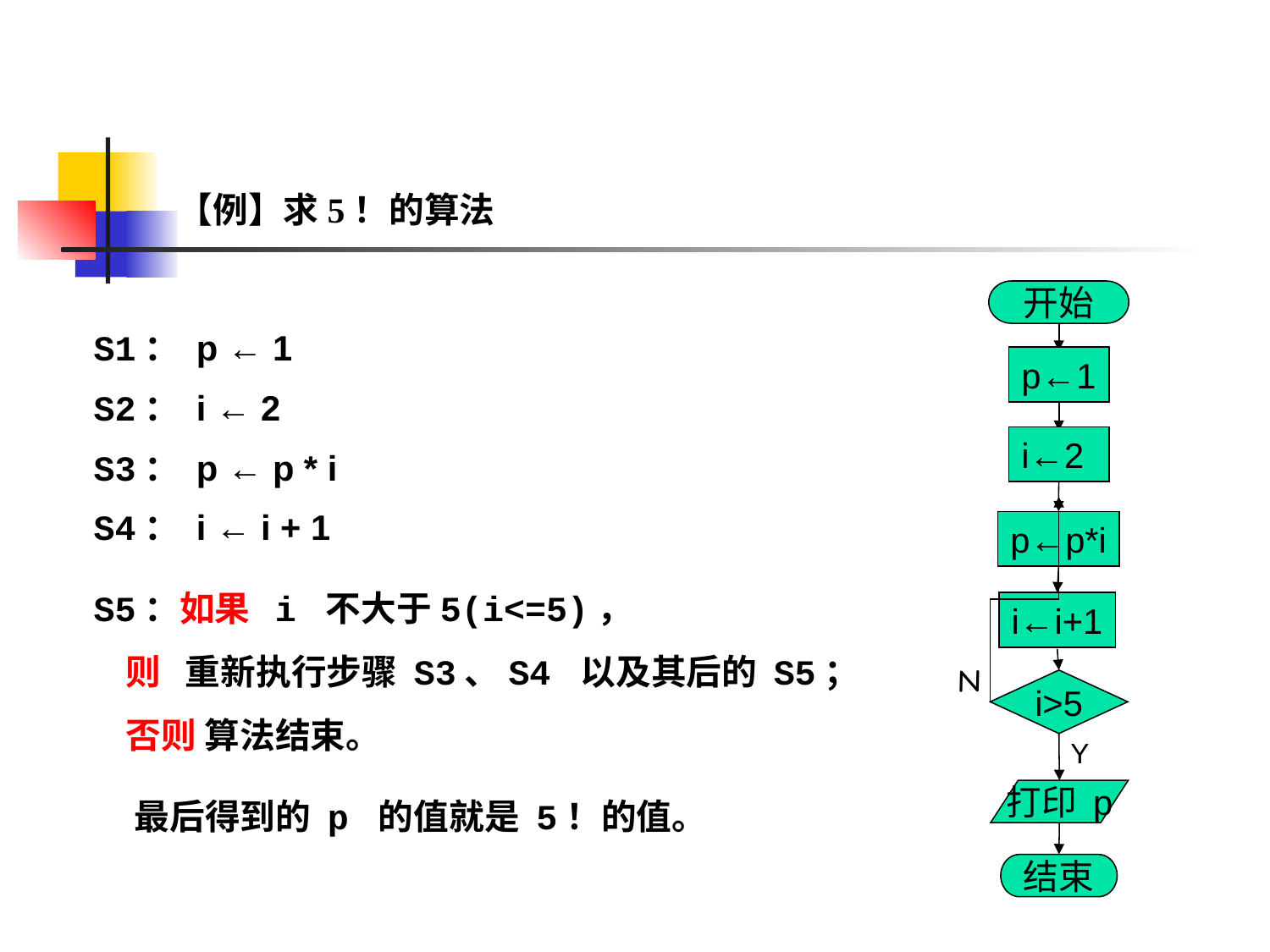

【例】求5！的算法
开始
p←p*i
i←i+1
N
i>5
Y
打印 p
结束
p←1
i←2
S1： p ← 1
S2： i ← 2
S3： p ← p * i
S4： i ← i + 1
S5：如果  i 不大于5(i<=5)，
    则   重新执行步骤 S3、S4 以及其后的 S5；
    否则 算法结束。
    最后得到的 p 的值就是 5！的值。